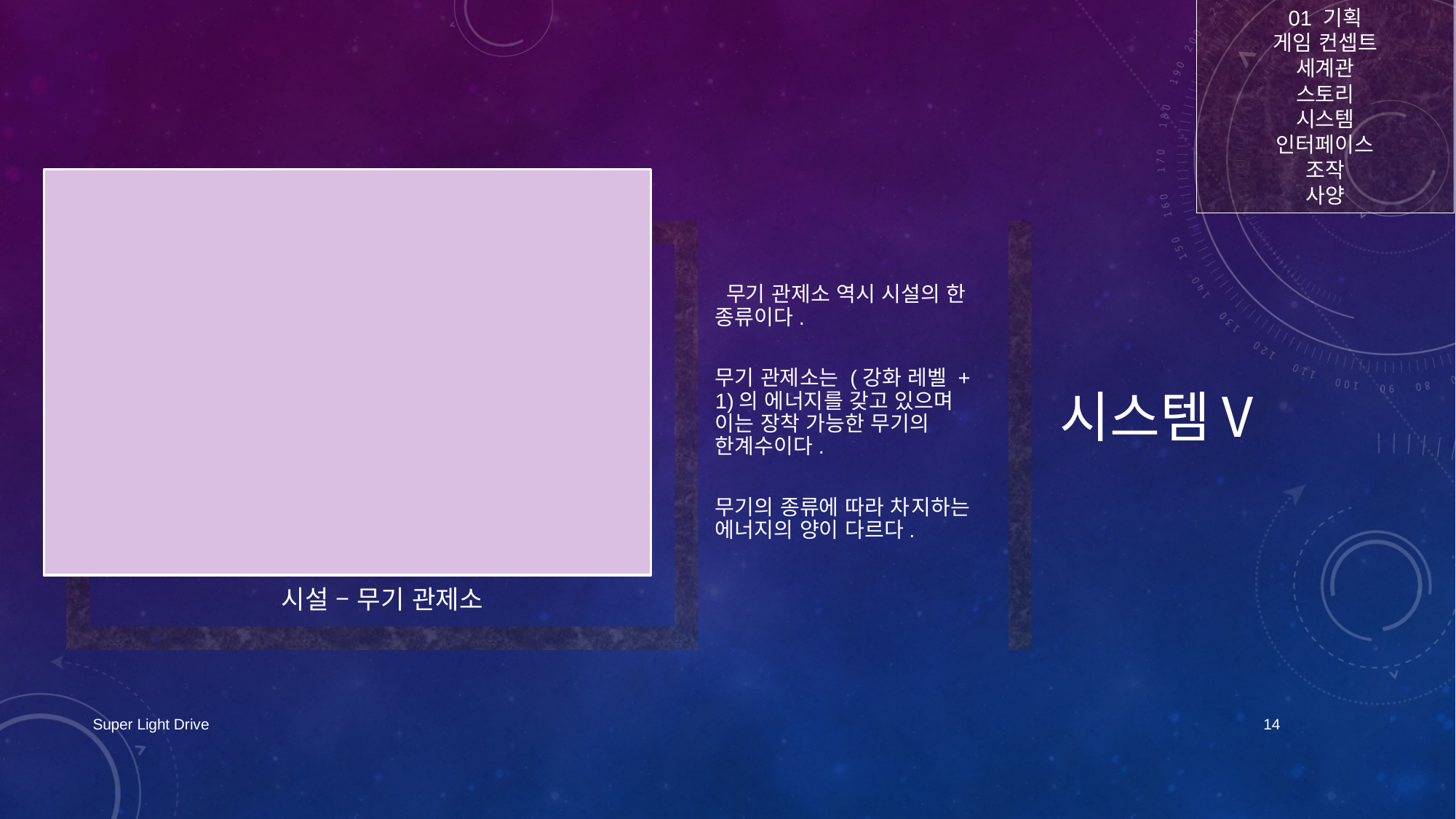

01 기획
게임 컨셉트
세계관
스토리
시스템
인터페이스
조작
사양
# 시스템ⅴ

시설 – 무기 관제소

 무기 관제소 역시 시설의 한 종류이다.

무기 관제소는 (강화 레벨 + 1)의 에너지를 갖고 있으며 이는 장착 가능한 무기의 한계수이다.

무기의 종류에 따라 차지하는 에너지의 양이 다르다.
Super Light Drive
14